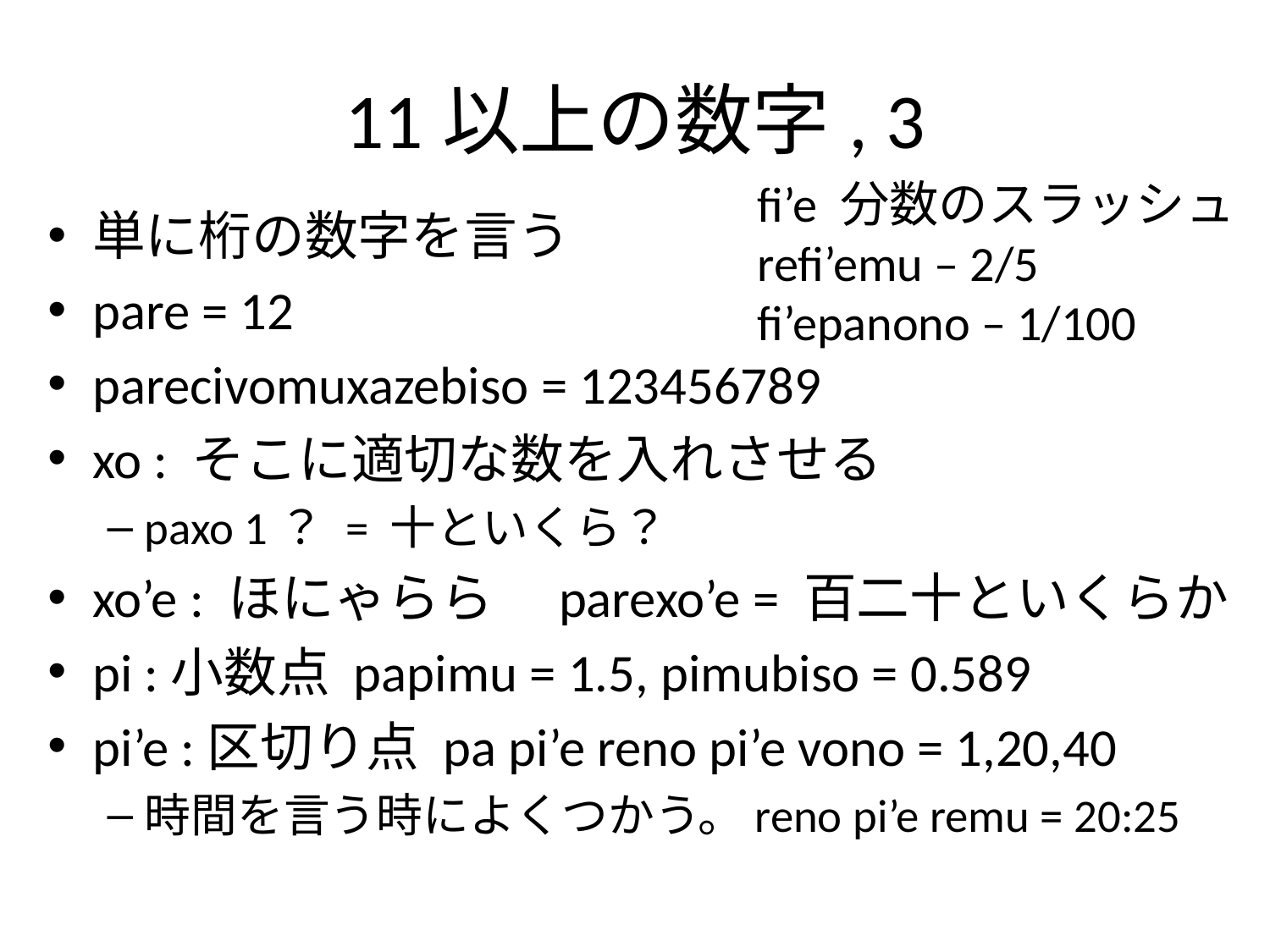

# 11以上の数字, 3
fi’e 分数のスラッシュ
refi’emu – 2/5
fi’epanono – 1/100
単に桁の数字を言う
pare = 12
parecivomuxazebiso = 123456789
xo : そこに適切な数を入れさせる
paxo 1？ = 十といくら？
xo’e : ほにゃらら　parexo’e = 百二十といくらか
pi :小数点 papimu = 1.5, pimubiso = 0.589
pi’e :区切り点 pa pi’e reno pi’e vono = 1,20,40
時間を言う時によくつかう。reno pi’e remu = 20:25